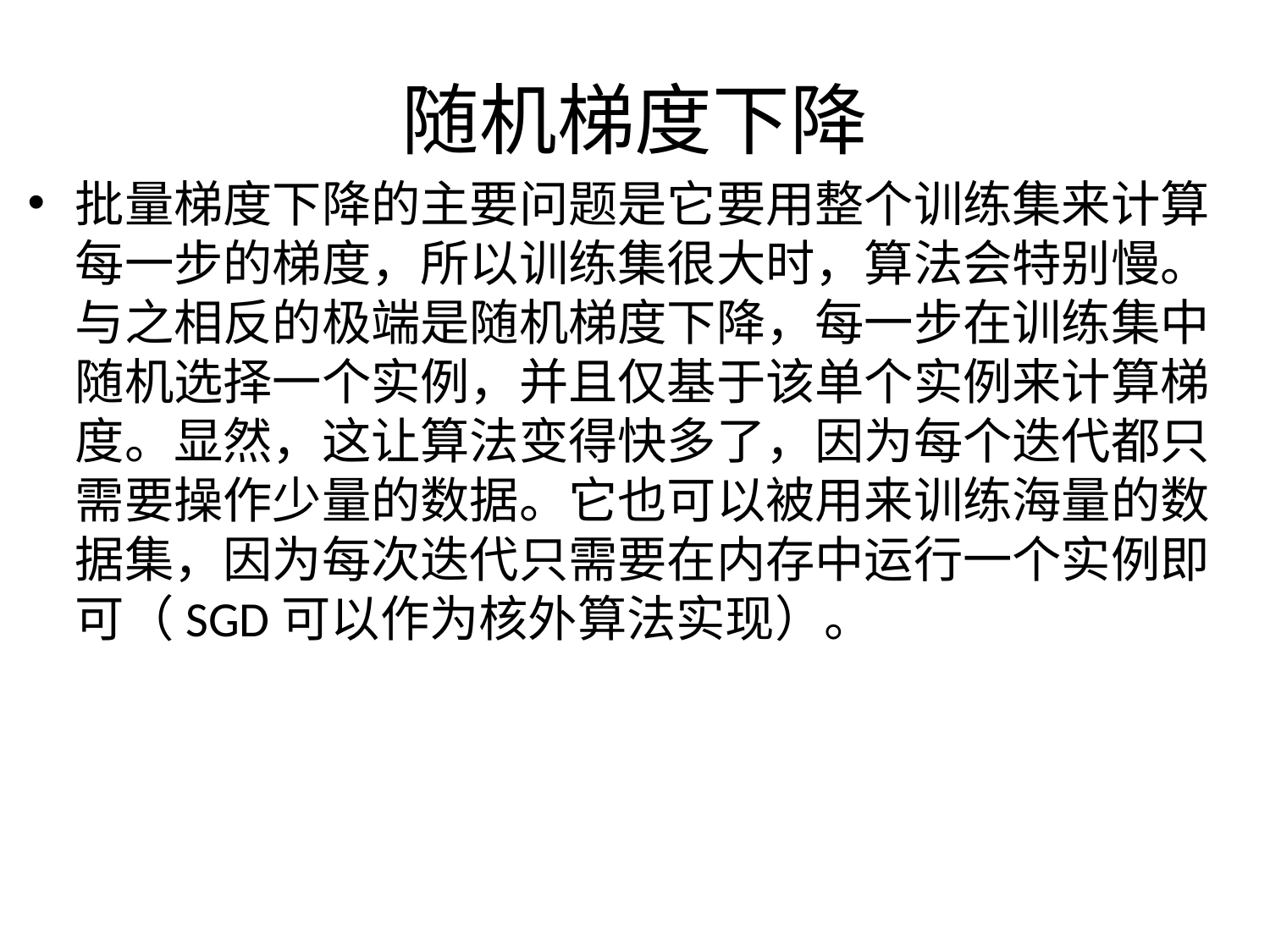

# 随机梯度下降
批量梯度下降的主要问题是它要用整个训练集来计算每一步的梯度，所以训练集很大时，算法会特别慢。与之相反的极端是随机梯度下降，每一步在训练集中随机选择一个实例，并且仅基于该单个实例来计算梯度。显然，这让算法变得快多了，因为每个迭代都只需要操作少量的数据。它也可以被用来训练海量的数据集，因为每次迭代只需要在内存中运行一个实例即可（SGD可以作为核外算法实现）。